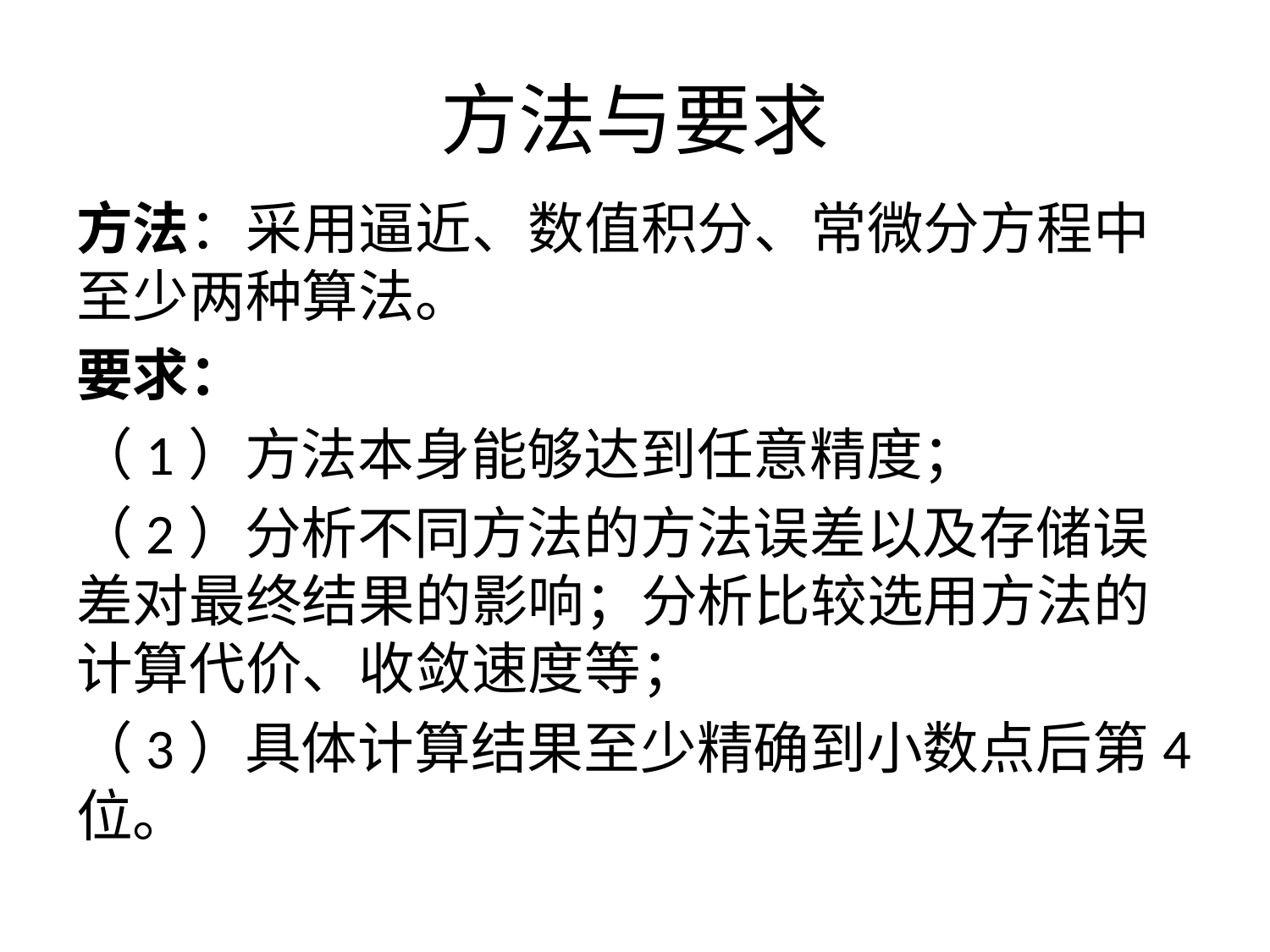

# 方法与要求
方法：采用逼近、数值积分、常微分方程中至少两种算法。
要求：
（1）方法本身能够达到任意精度；
（2）分析不同方法的方法误差以及存储误差对最终结果的影响；分析比较选用方法的计算代价、收敛速度等；
（3）具体计算结果至少精确到小数点后第4位。